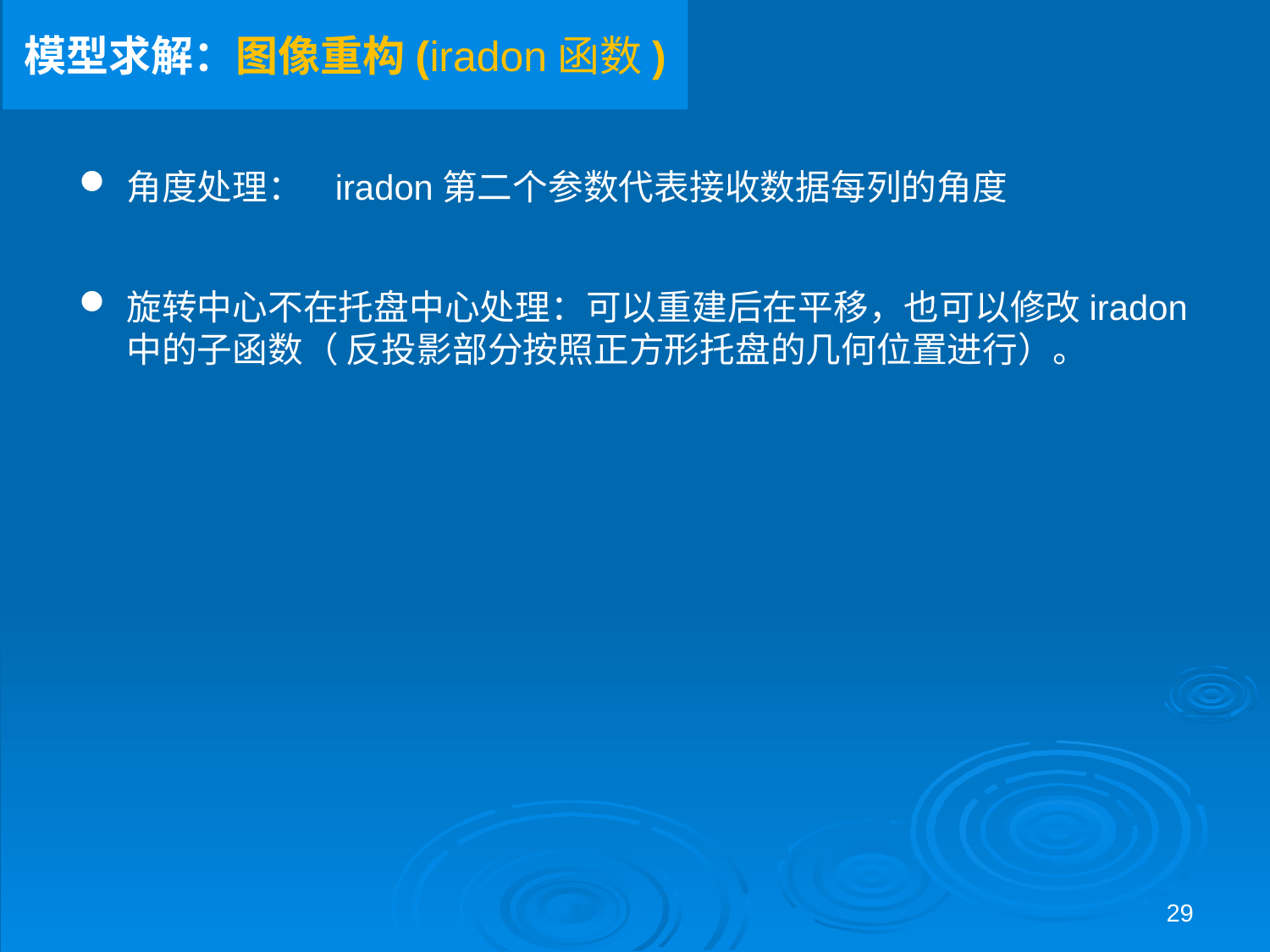

模型求解：图像重构(iradon函数)
角度处理：   iradon第二个参数代表接收数据每列的角度

旋转中心不在托盘中心处理：可以重建后在平移，也可以修改iradon 中的子函数（ 反投影部分按照正方形托盘的几何位置进行）。

29